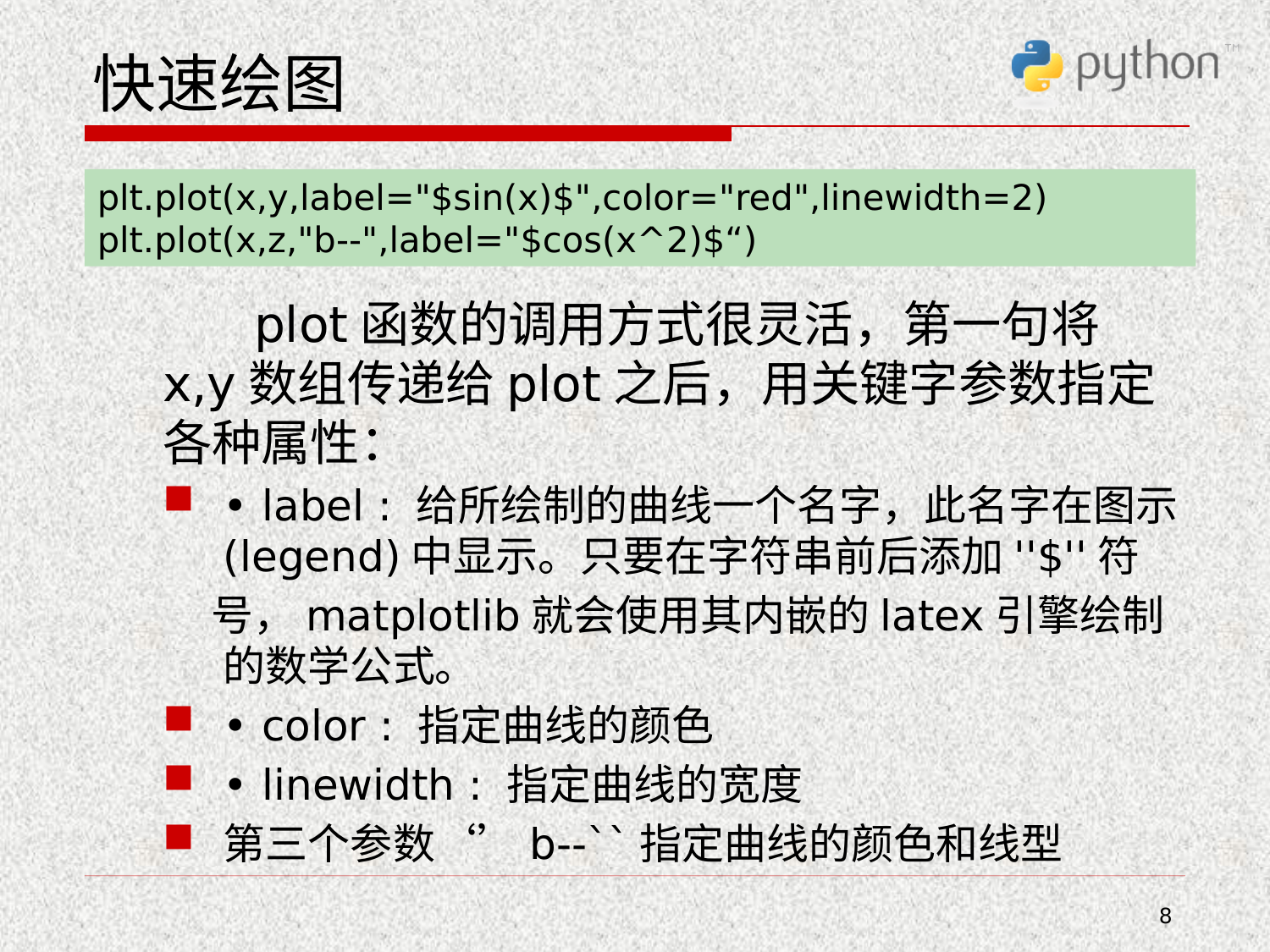

# 快速绘图

          plot函数的调用方式很灵活，第一句将x,y数组传递给plot之后，用关键字参数指定各种属性：
• label : 给所绘制的曲线一个名字，此名字在图示(legend)中显示。只要在字符串前后添加''$''符
    号，matplotlib就会使用其内嵌的latex引擎绘制的数学公式。
• color : 指定曲线的颜色
• linewidth : 指定曲线的宽度
第三个参数‘’b--``指定曲线的颜色和线型
plt.plot(x,y,label="$sin(x)$",color="red",linewidth=2)
plt.plot(x,z,"b--",label="$cos(x^2)$“)
8